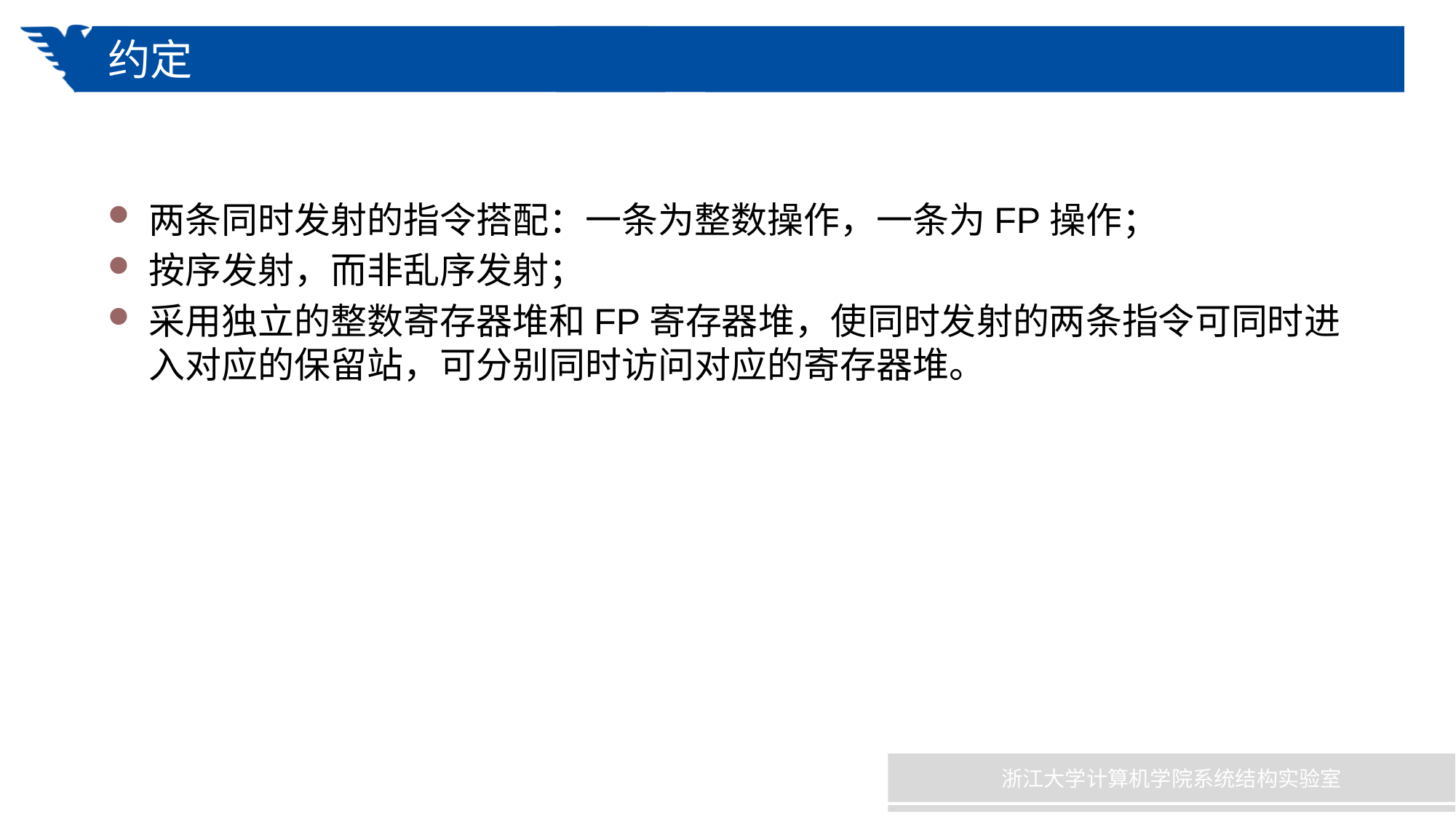

# 约定
两条同时发射的指令搭配：一条为整数操作，一条为FP操作；
按序发射，而非乱序发射；
采用独立的整数寄存器堆和FP寄存器堆，使同时发射的两条指令可同时进入对应的保留站，可分别同时访问对应的寄存器堆。